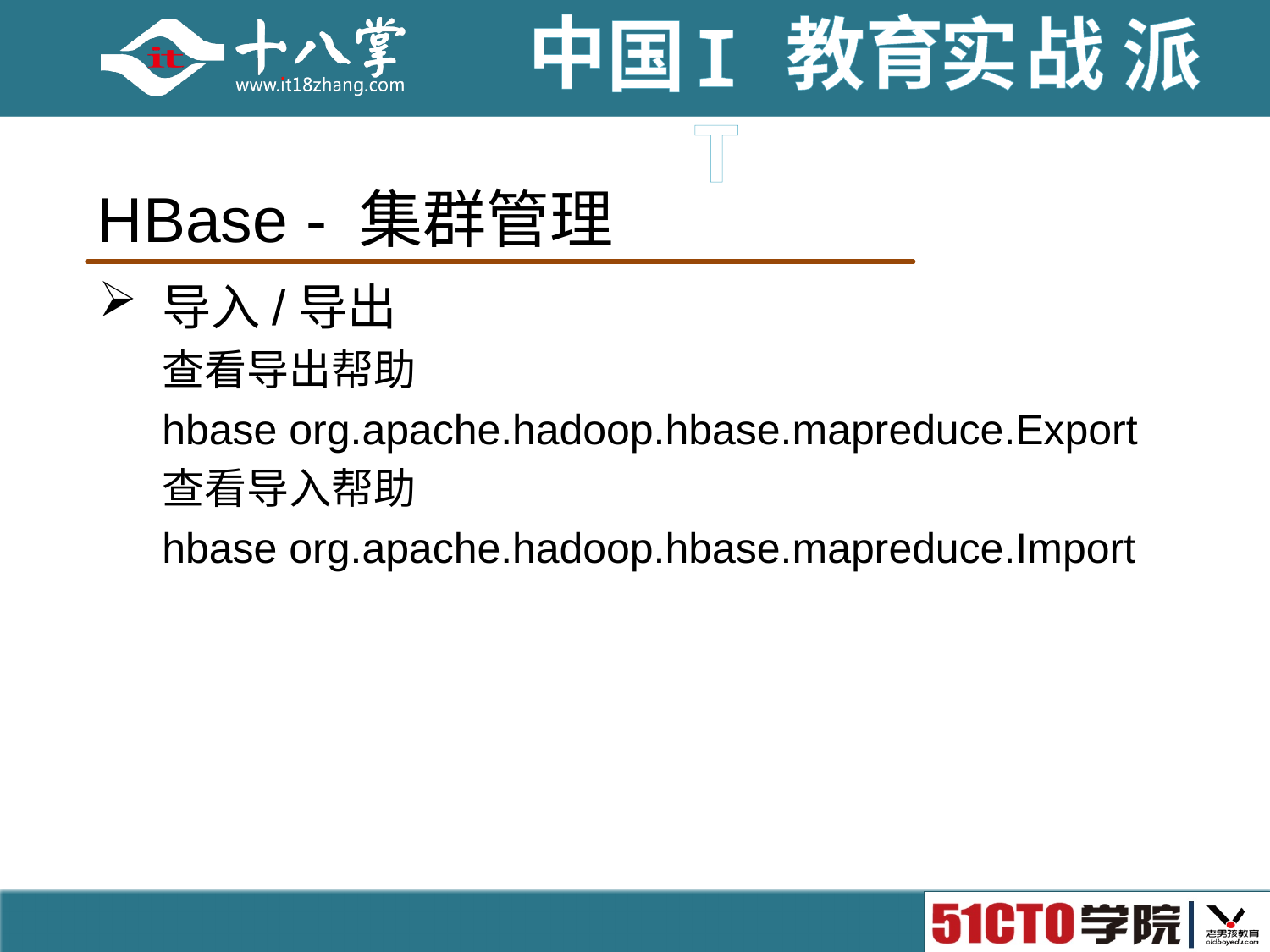

# HBase - 集群管理
导入/导出
查看导出帮助
hbase org.apache.hadoop.hbase.mapreduce.Export
查看导入帮助
hbase org.apache.hadoop.hbase.mapreduce.Import